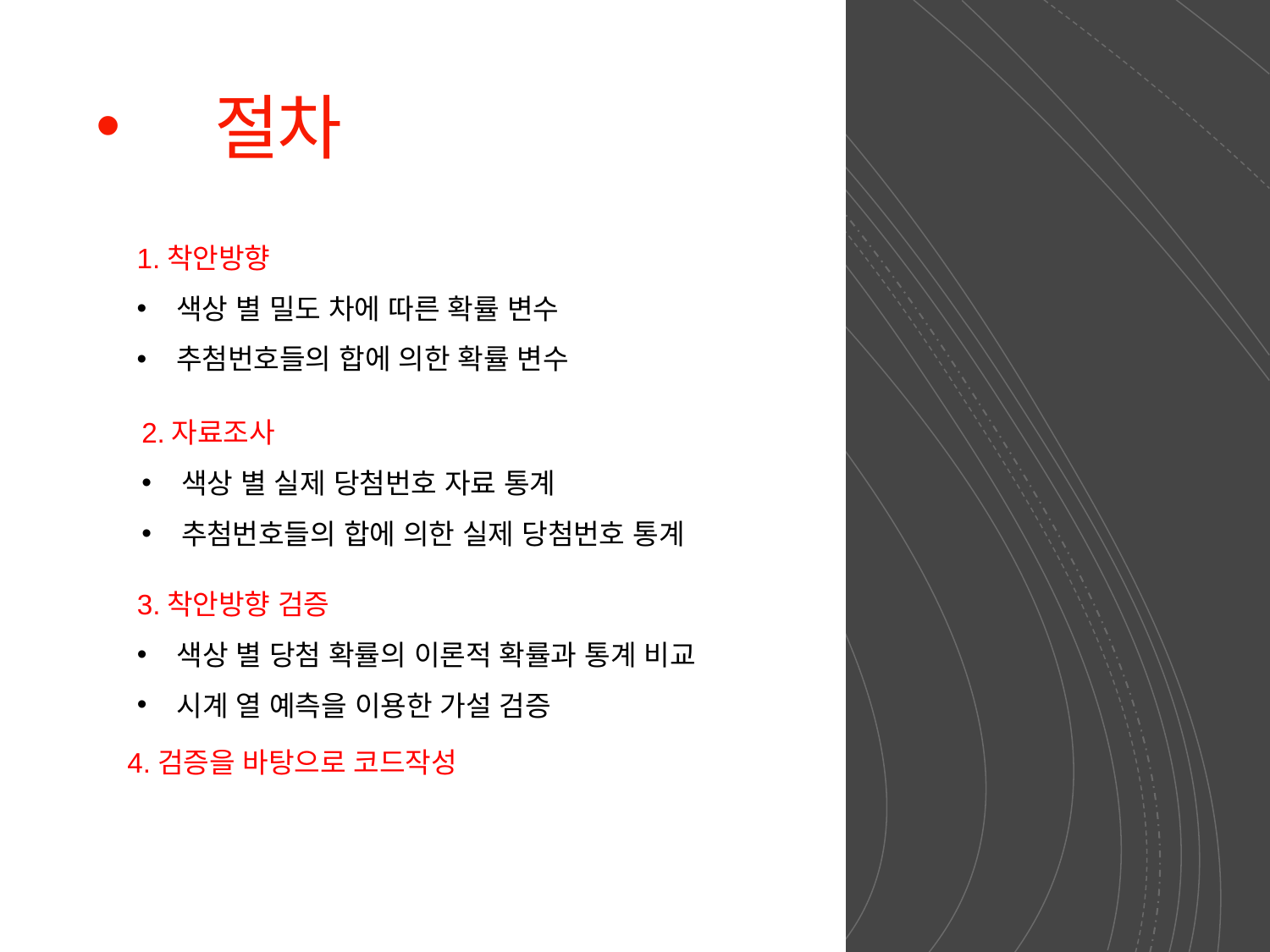

# 절차

1.착안방향
색상 별 밀도 차에 따른 확률 변수
추첨번호들의 합에 의한 확률 변수

2.자료조사
색상 별 실제 당첨번호 자료 통계
추첨번호들의 합에 의한 실제 당첨번호 통계
3.착안방향 검증
색상 별 당첨 확률의 이론적 확률과 통계 비교
시계 열 예측을 이용한 가설 검증
4.검증을 바탕으로 코드작성